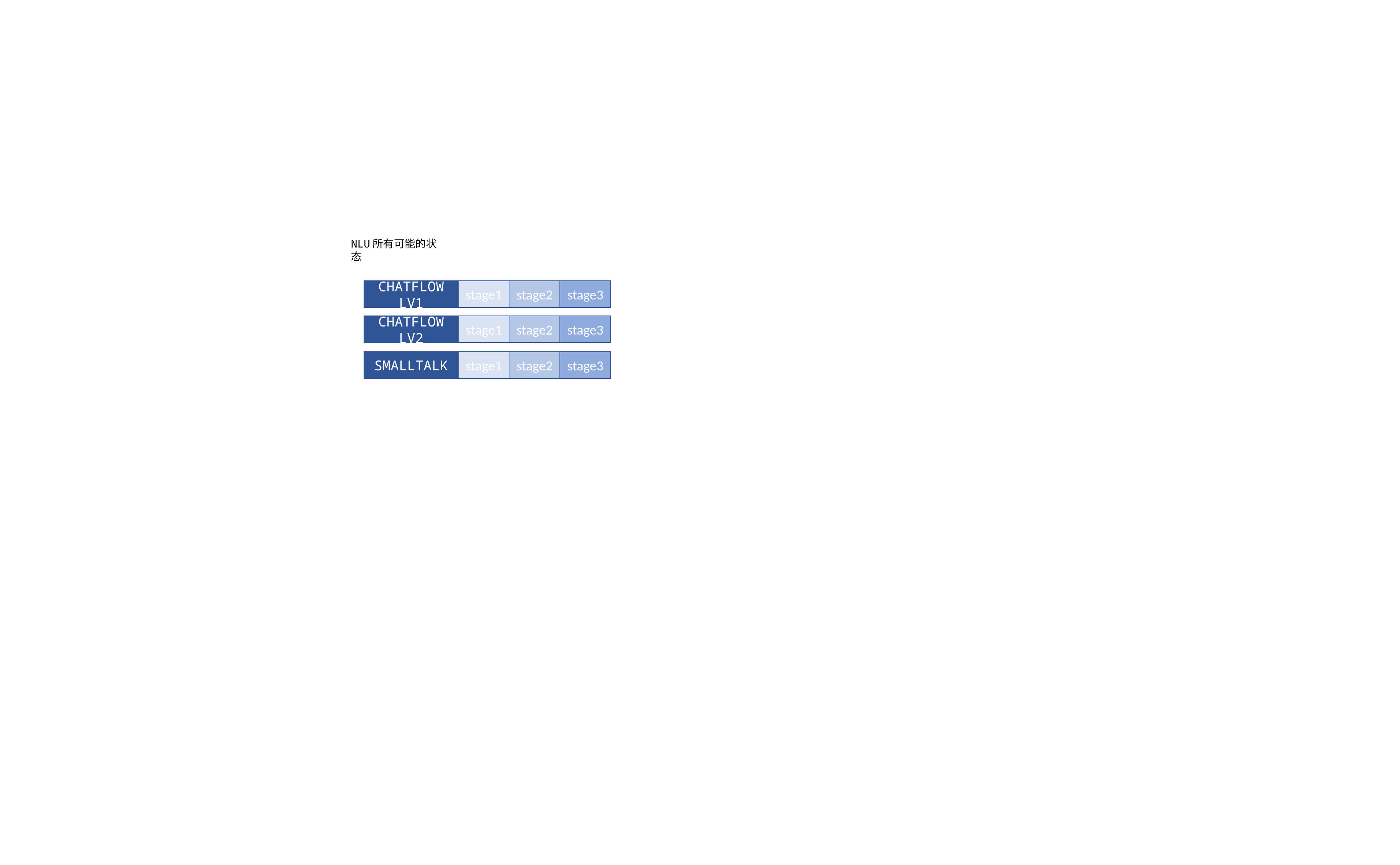

NLU所有可能的状态
CHATFLOW LV1
stage1
stage2
stage3
CHATFLOW LV2
stage1
stage2
stage3
SMALLTALK
stage1
stage2
stage3